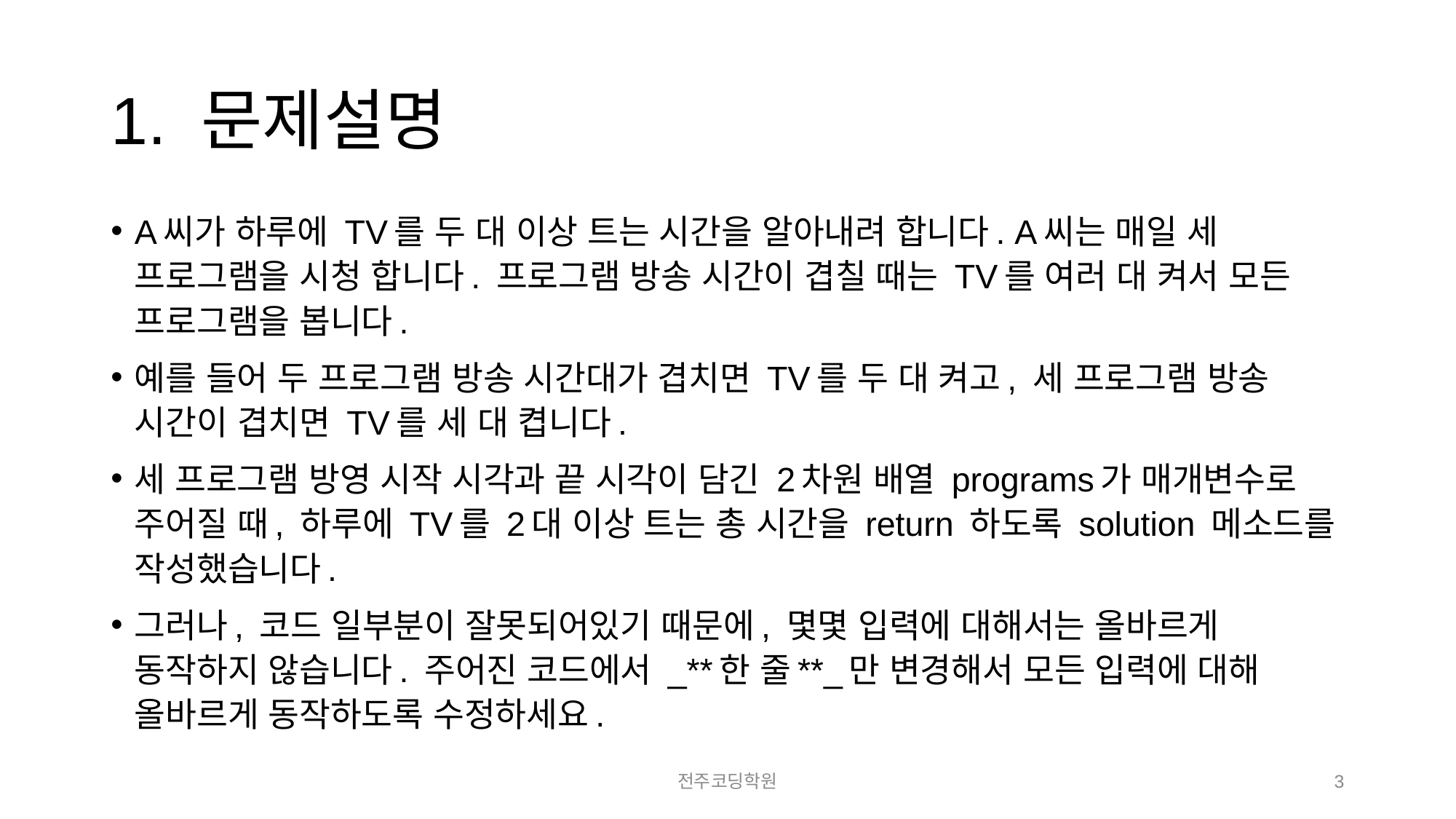

# 1. 문제설명
A씨가 하루에 TV를 두 대 이상 트는 시간을 알아내려 합니다. A씨는 매일 세 프로그램을 시청 합니다. 프로그램 방송 시간이 겹칠 때는 TV를 여러 대 켜서 모든 프로그램을 봅니다.
예를 들어 두 프로그램 방송 시간대가 겹치면 TV를 두 대 켜고, 세 프로그램 방송 시간이 겹치면 TV를 세 대 켭니다.
세 프로그램 방영 시작 시각과 끝 시각이 담긴 2차원 배열 programs가 매개변수로 주어질 때, 하루에 TV를 2대 이상 트는 총 시간을 return 하도록 solution 메소드를 작성했습니다.
그러나, 코드 일부분이 잘못되어있기 때문에, 몇몇 입력에 대해서는 올바르게 동작하지 않습니다. 주어진 코드에서 _**한 줄**_만 변경해서 모든 입력에 대해 올바르게 동작하도록 수정하세요.
전주코딩학원
3